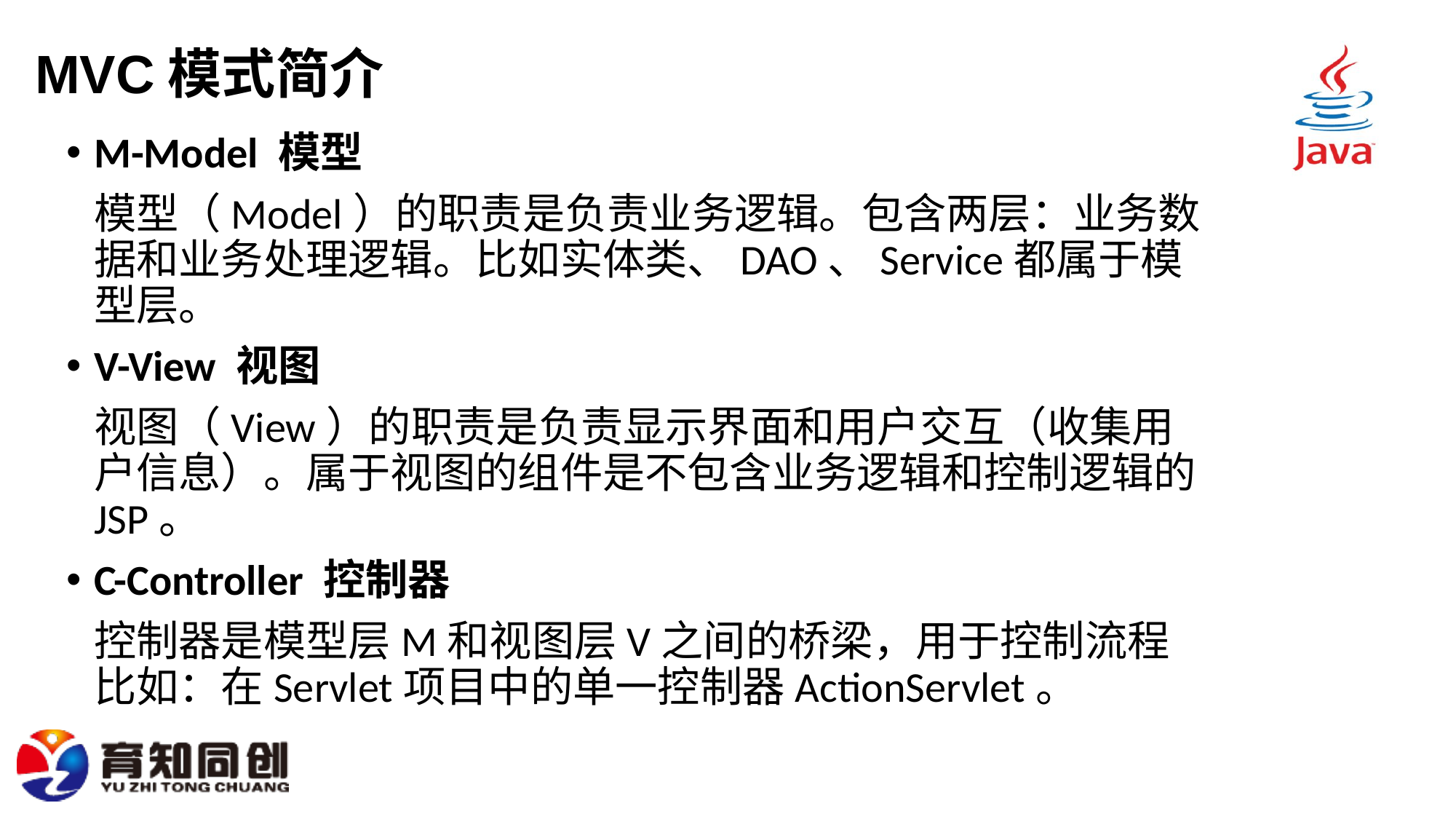

# MVC模式简介
M-Model 模型
	模型（Model）的职责是负责业务逻辑。包含两层：业务数据和业务处理逻辑。比如实体类、DAO、Service都属于模型层。
V-View 视图
	视图（View）的职责是负责显示界面和用户交互（收集用户信息）。属于视图的组件是不包含业务逻辑和控制逻辑的JSP。
C-Controller 控制器
	控制器是模型层M和视图层V之间的桥梁，用于控制流程比如：在Servlet项目中的单一控制器ActionServlet。